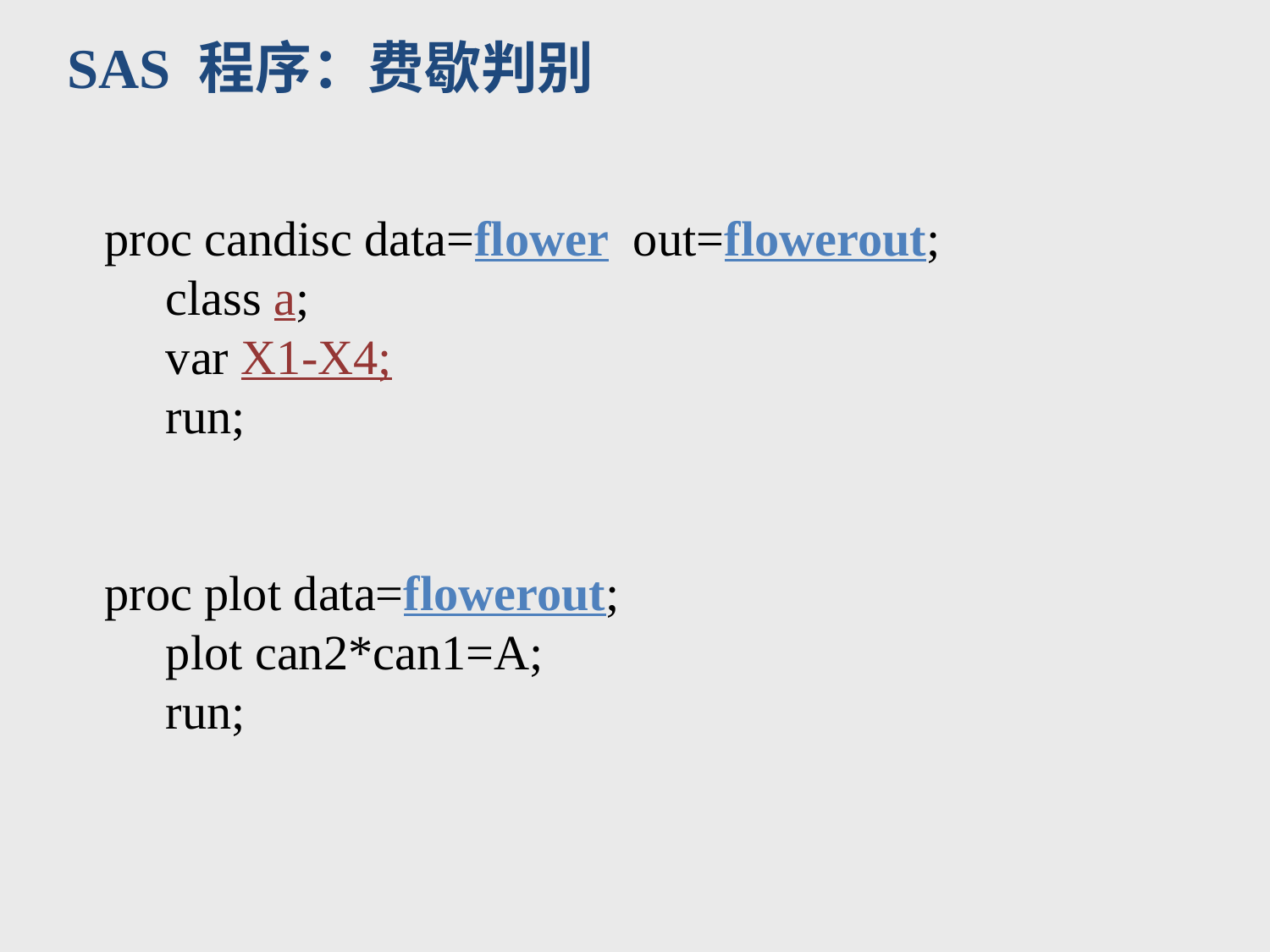

SAS 程序：费歇判别
proc candisc data=flower  out=flowerout;
     class a;
     var X1-X4;
     run;

proc plot data=flowerout;
     plot can2*can1=A;
     run;